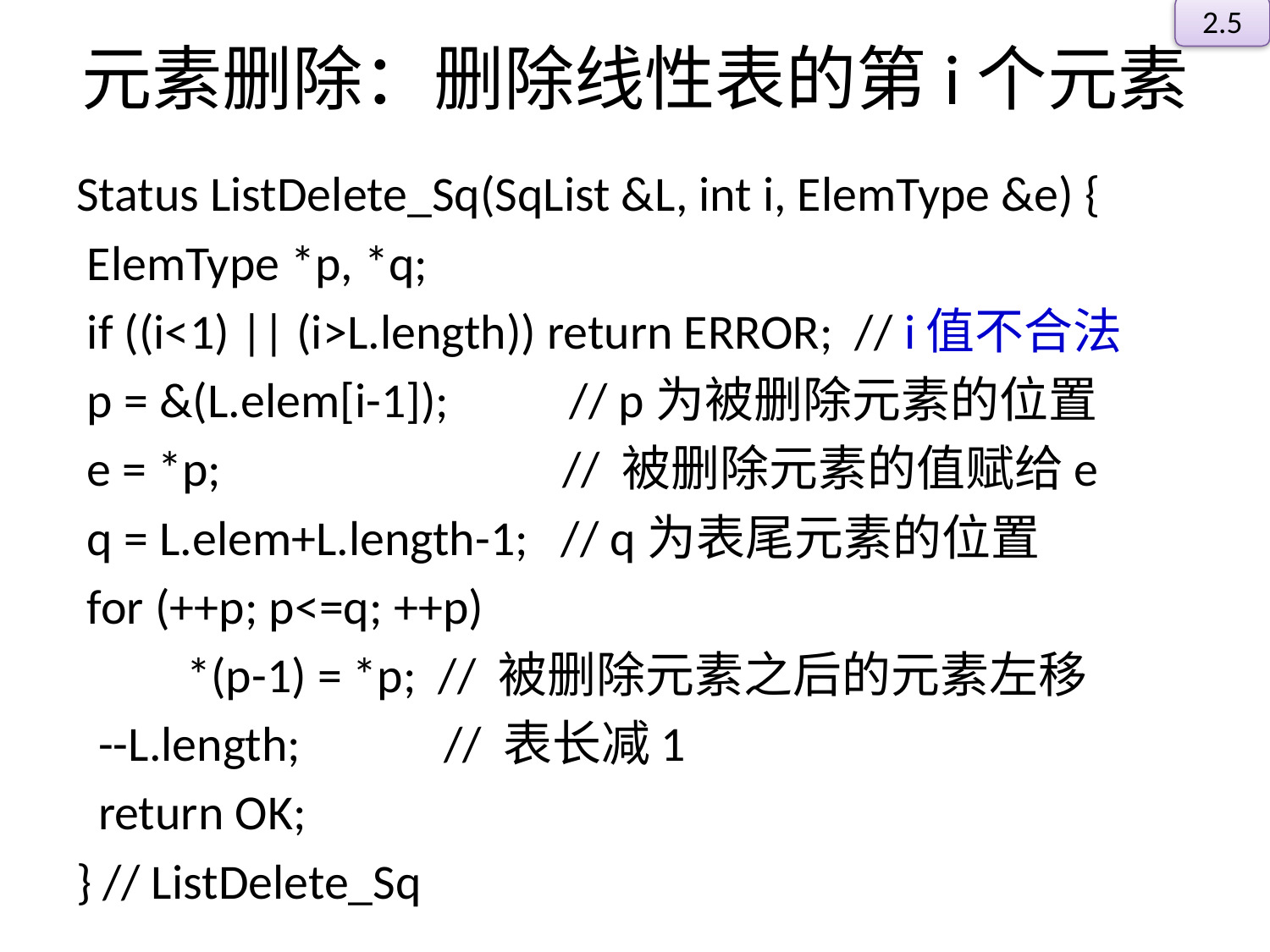

2.5
# 元素删除：删除线性表的第i个元素
Status ListDelete_Sq(SqList &L, int i, ElemType &e) {
 ElemType *p, *q;
 if ((i<1) || (i>L.length)) return ERROR;  // i值不合法
 p = &(L.elem[i-1]);           // p为被删除元素的位置
 e = *p;                               // 被删除元素的值赋给e
 q = L.elem+L.length-1;   // q为表尾元素的位置
 for (++p; p<=q; ++p)
	*(p-1) = *p;  // 被删除元素之后的元素左移
  --L.length;             // 表长减1
  return OK;
} // ListDelete_Sq